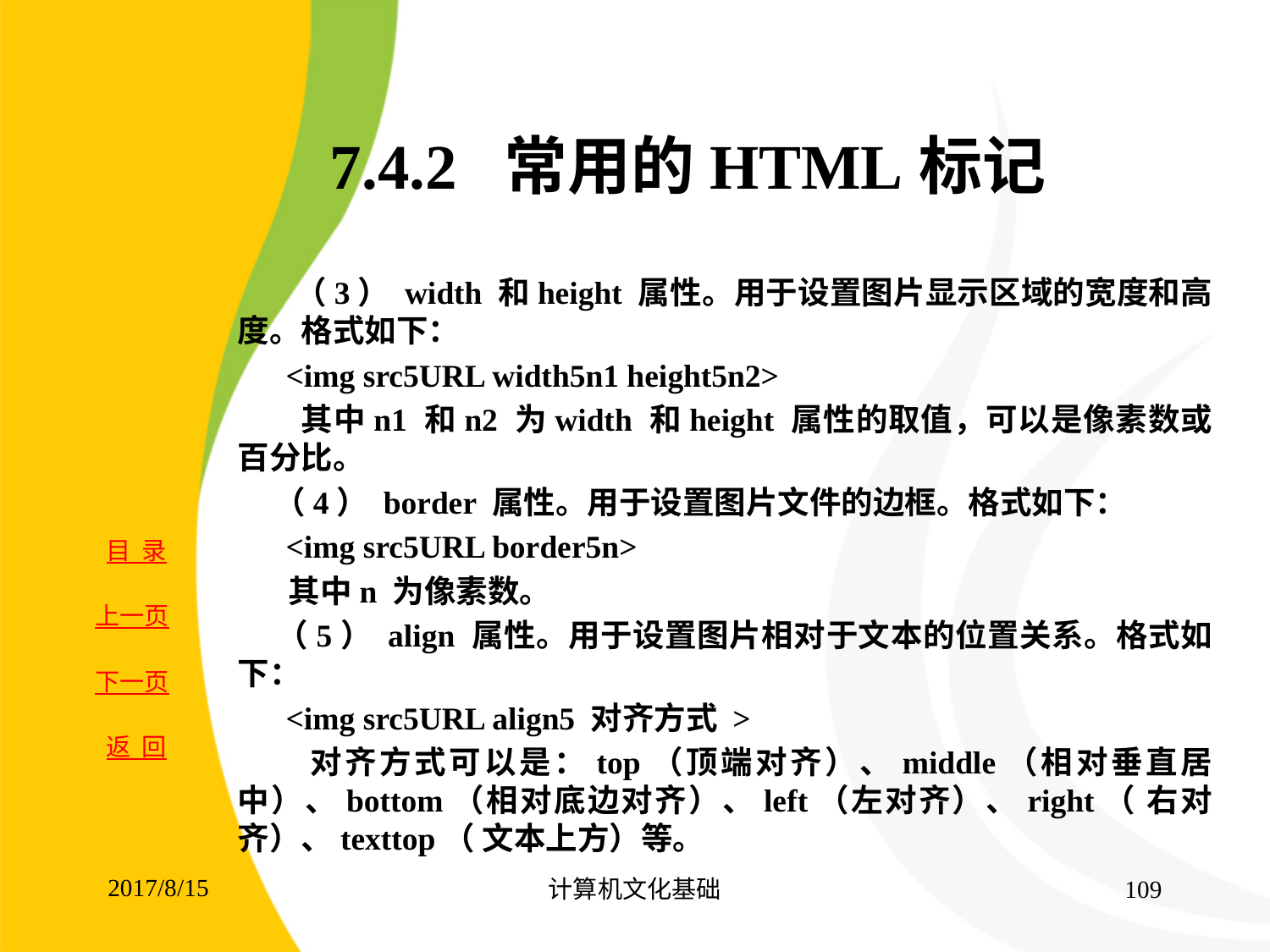

# 7.4.2  常用的HTML标记
                                                （3） width 和height 属性。用于设置图片显示区域的宽度和高度。格式如下：
      <img src5URL width5n1 height5n2>
       其中n1 和n2 为width 和height 属性的取值，可以是像素数或百分比。
    （4） border 属性。用于设置图片文件的边框。格式如下：
      <img src5URL border5n>
      其中n 为像素数。
    （5） align 属性。用于设置图片相对于文本的位置关系。格式如下：
      <img src5URL align5 对齐方式 >
      对齐方式可以是：top（顶端对齐）、middle（相对垂直居中）、bottom（相对底边对齐）、left（左对齐）、right（ 右对齐）、texttop（ 文本上方）等。
2017/8/15
计算机文化基础
109